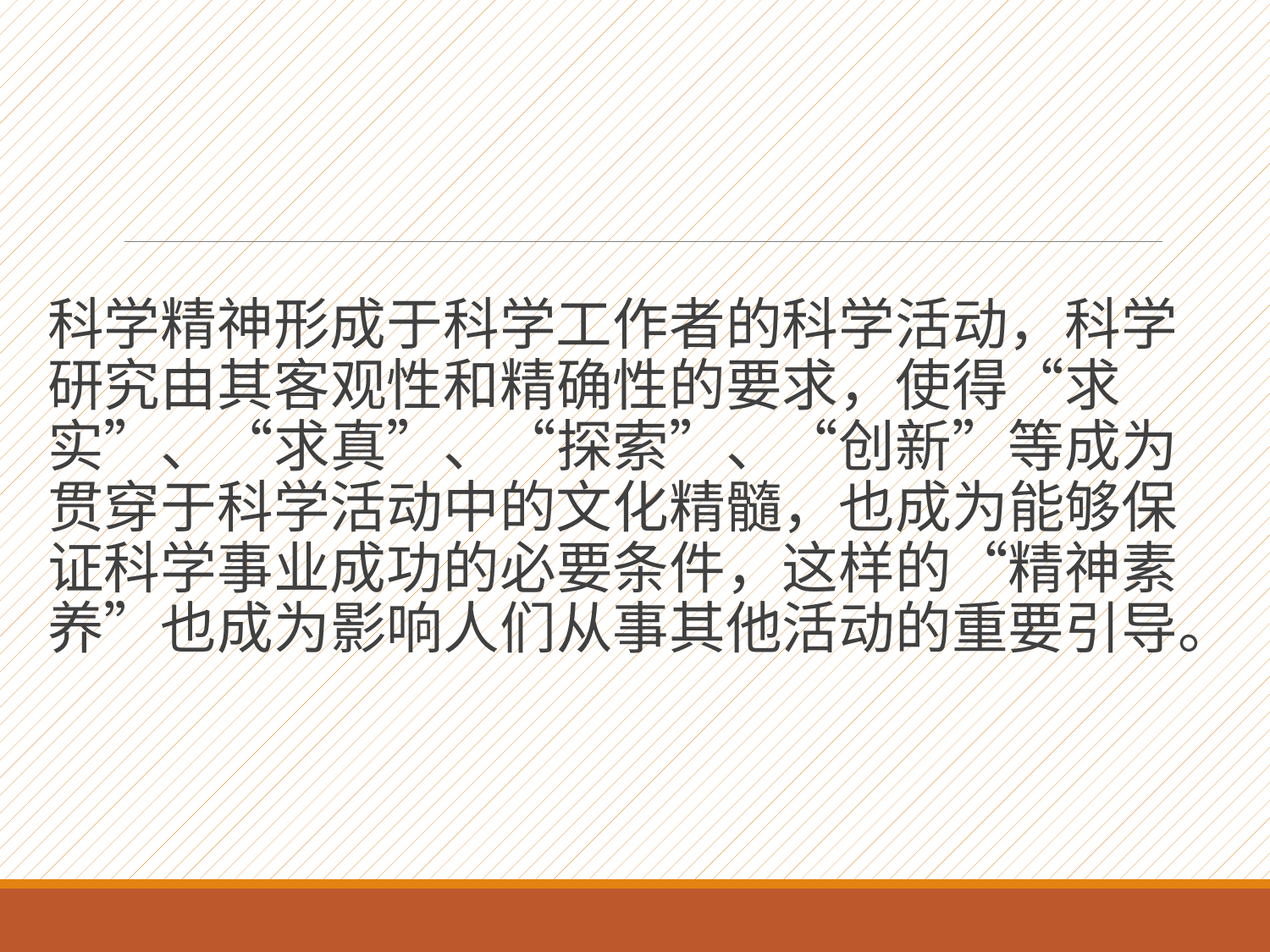

科学精神形成于科学工作者的科学活动，科学研究由其客观性和精确性的要求，使得“求实”、“求真”、“探索”、“创新”等成为贯穿于科学活动中的文化精髓，也成为能够保证科学事业成功的必要条件，这样的“精神素养”也成为影响人们从事其他活动的重要引导。